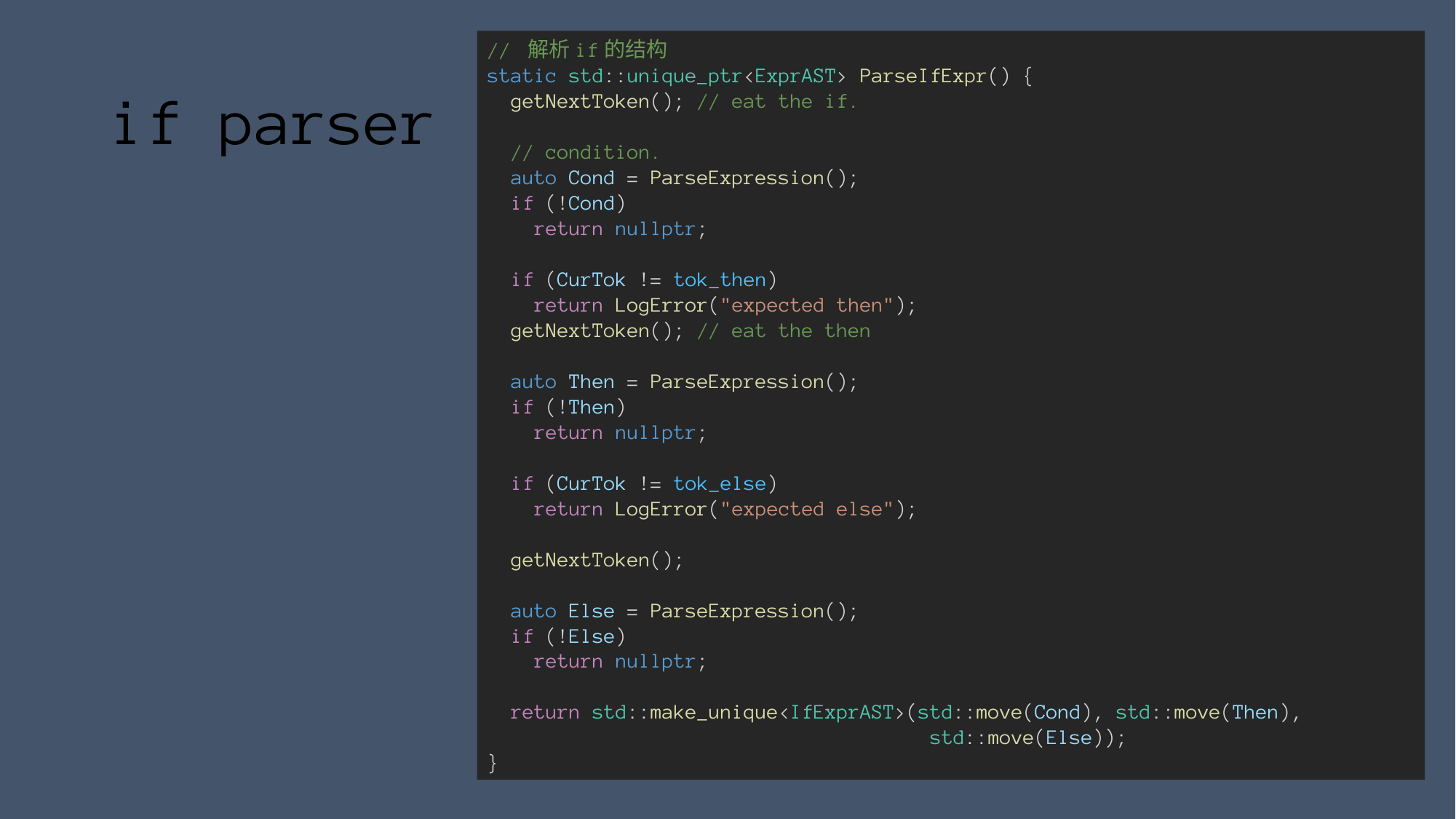

// 解析if的结构
static std::unique_ptr<ExprAST> ParseIfExpr() {
  getNextToken(); // eat the if.
  // condition.
  auto Cond = ParseExpression();
  if (!Cond)
    return nullptr;
  if (CurTok != tok_then)
    return LogError("expected then");
  getNextToken(); // eat the then
  auto Then = ParseExpression();
  if (!Then)
    return nullptr;
  if (CurTok != tok_else)
    return LogError("expected else");
  getNextToken();
  auto Else = ParseExpression();
  if (!Else)
    return nullptr;
  return std::make_unique<IfExprAST>(std::move(Cond), std::move(Then),
                                      std::move(Else));
}
# if parser